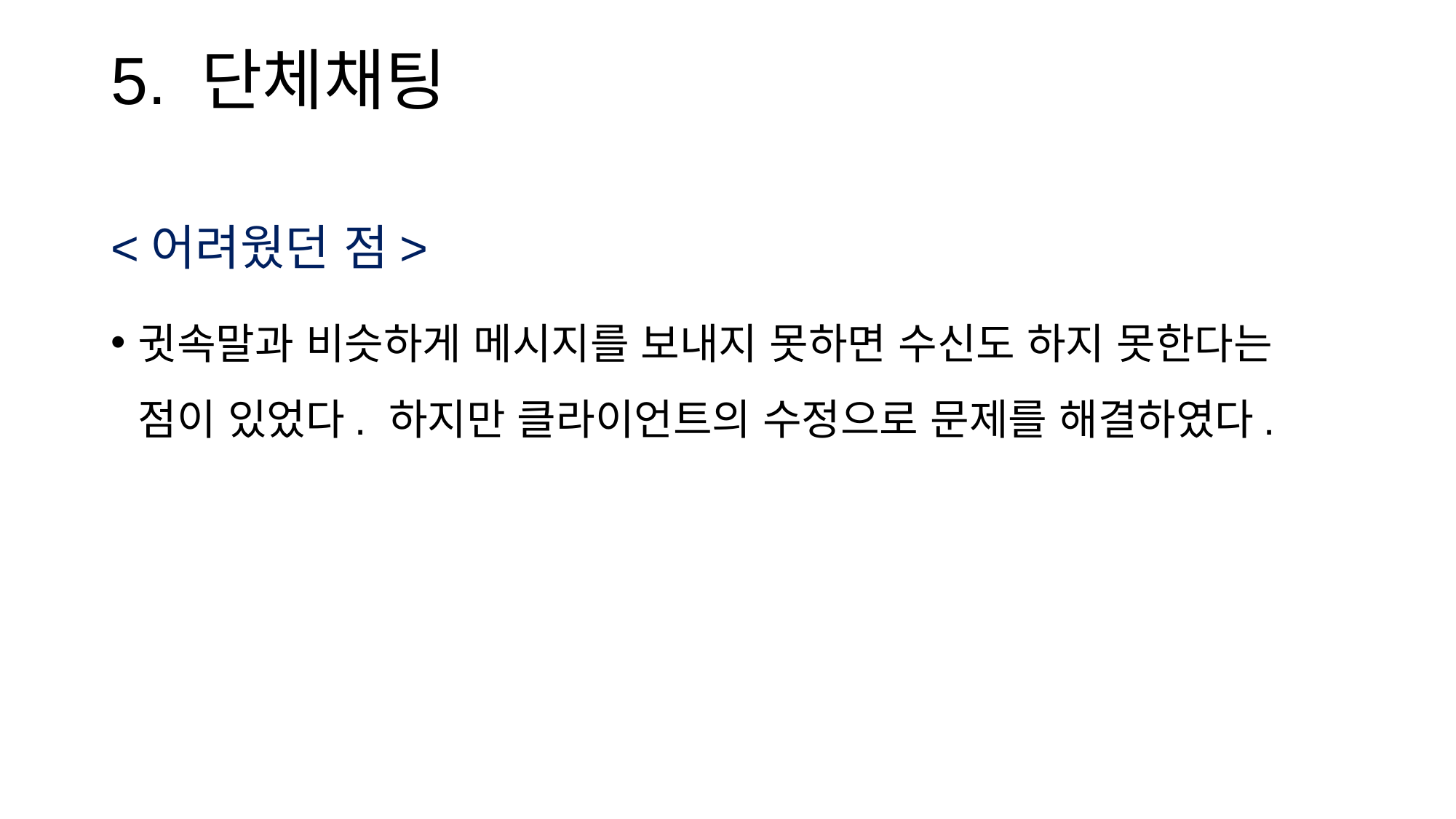

# 5. 단체채팅
<어려웠던 점>
귓속말과 비슷하게 메시지를 보내지 못하면 수신도 하지 못한다는 점이 있었다. 하지만 클라이언트의 수정으로 문제를 해결하였다.